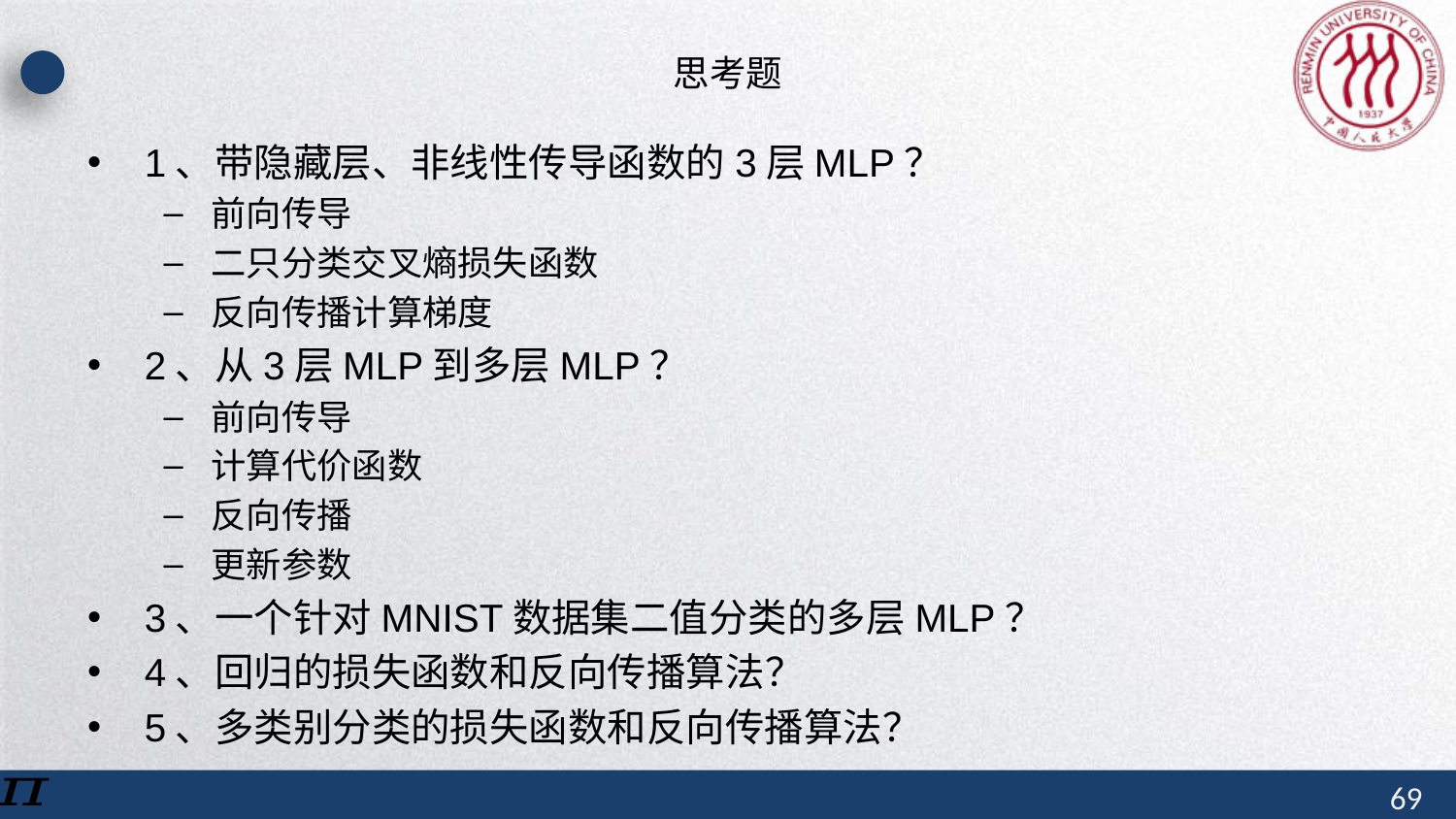

# 思考题
1、带隐藏层、非线性传导函数的3层MLP？
前向传导
二只分类交叉熵损失函数
反向传播计算梯度
2、从3层MLP到多层MLP？
前向传导
计算代价函数
反向传播
更新参数
3、一个针对MNIST数据集二值分类的多层MLP？
4、回归的损失函数和反向传播算法？
5、多类别分类的损失函数和反向传播算法？